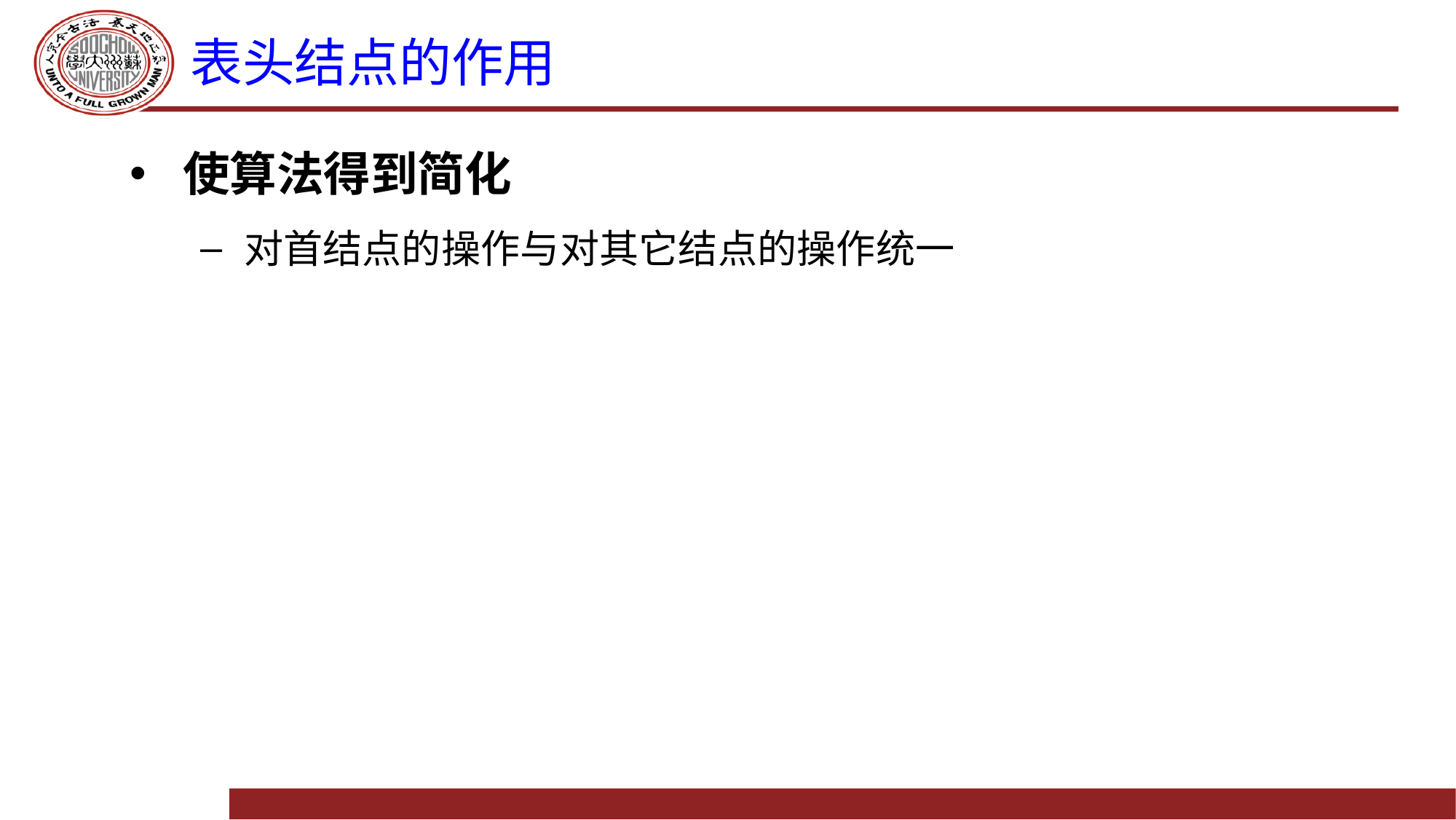

# 表头结点的作用
使算法得到简化
对首结点的操作与对其它结点的操作统一